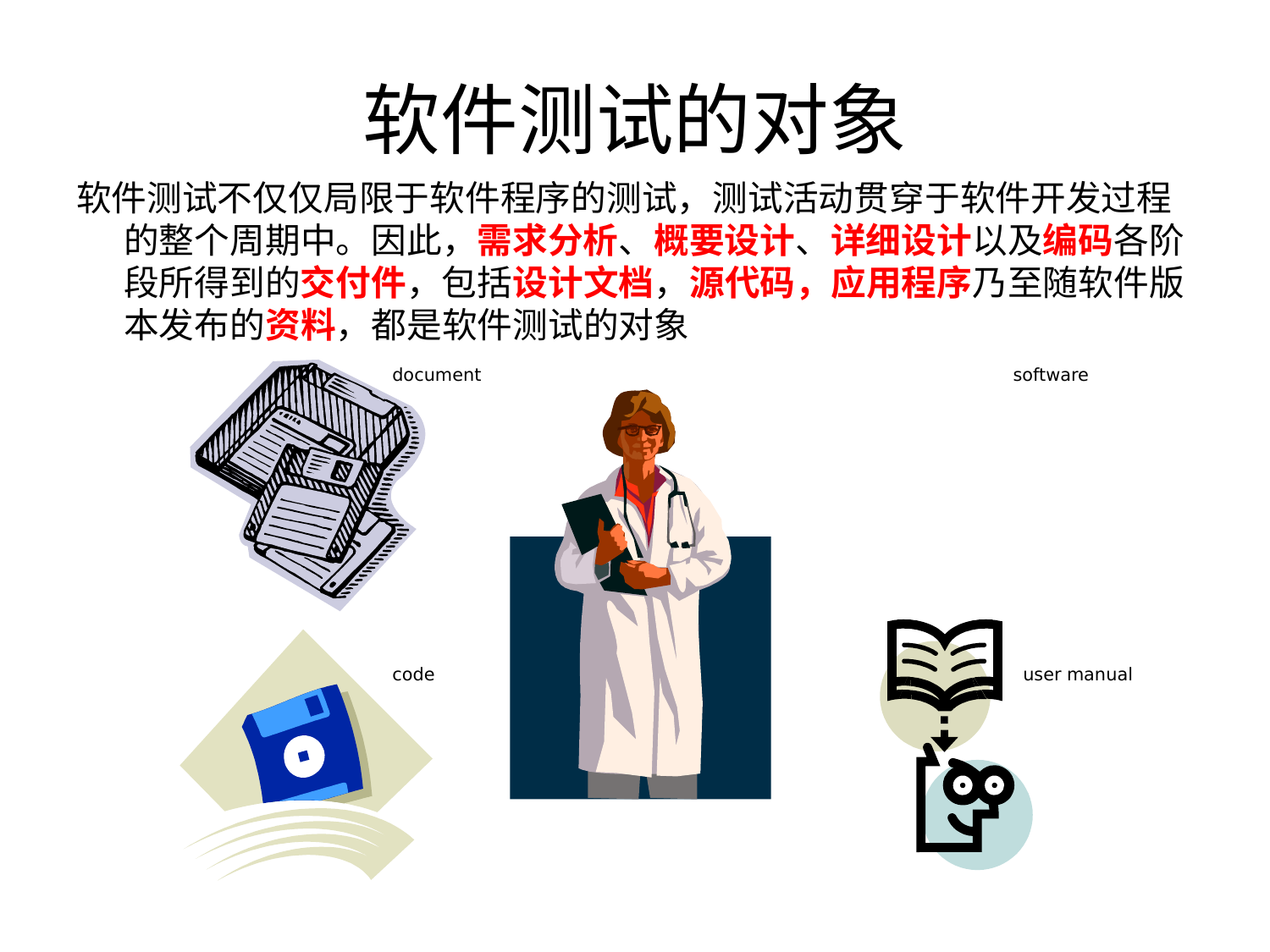

# 软件测试的对象
软件测试不仅仅局限于软件程序的测试，测试活动贯穿于软件开发过程的整个周期中。因此，需求分析、概要设计、详细设计以及编码各阶段所得到的交付件，包括设计文档，源代码，应用程序乃至随软件版本发布的资料，都是软件测试的对象

document
software
code
user manual